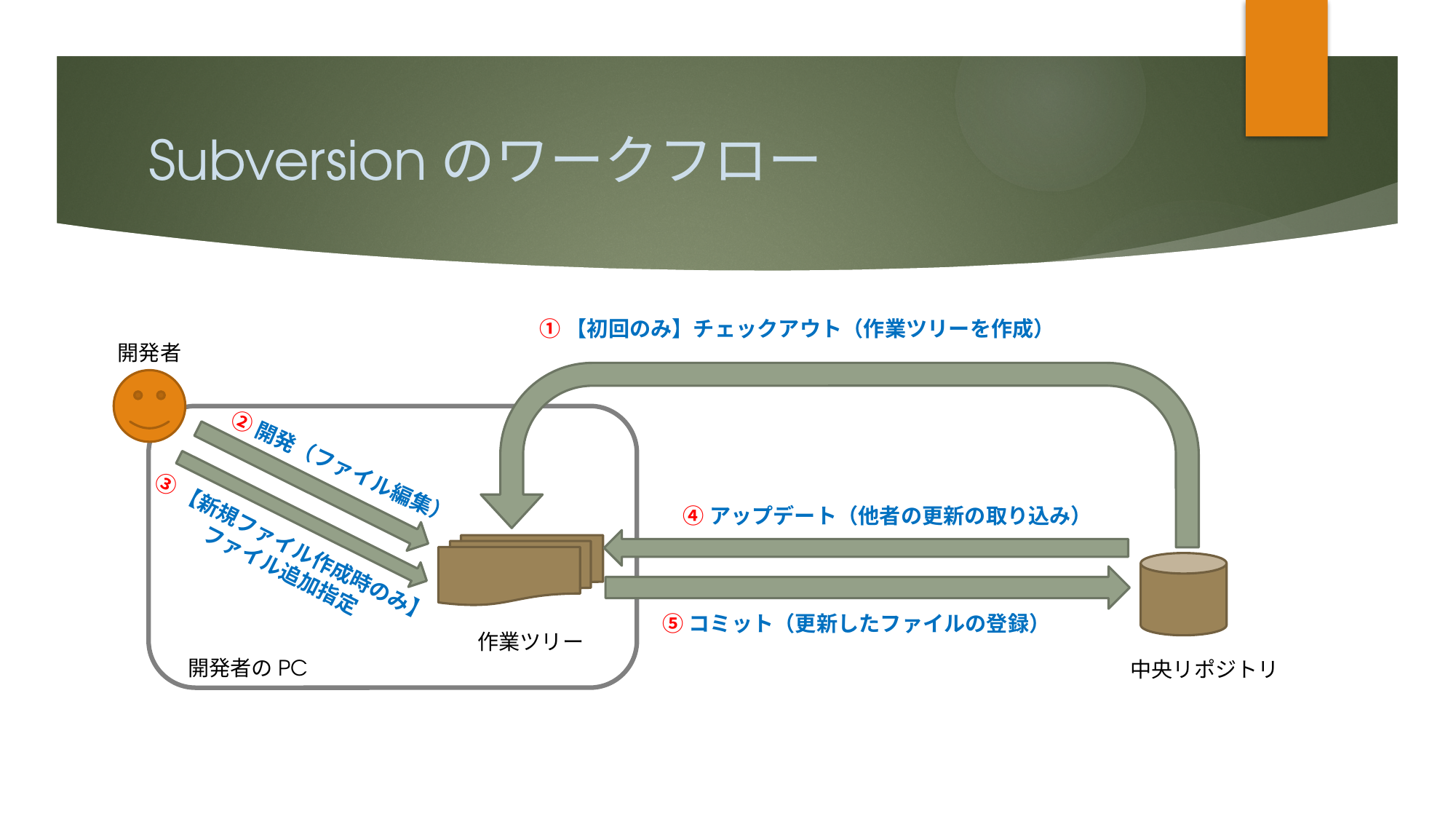

# Subversionのワークフロー

①【初回のみ】チェックアウト（作業ツリーを作成）
開発者

②開発（ファイル編集）

④アップデート（他者の更新の取り込み）

③【新規ファイル作成時のみ】ファイル追加指定

⑤コミット（更新したファイルの登録）
作業ツリー
開発者のPC
中央リポジトリ